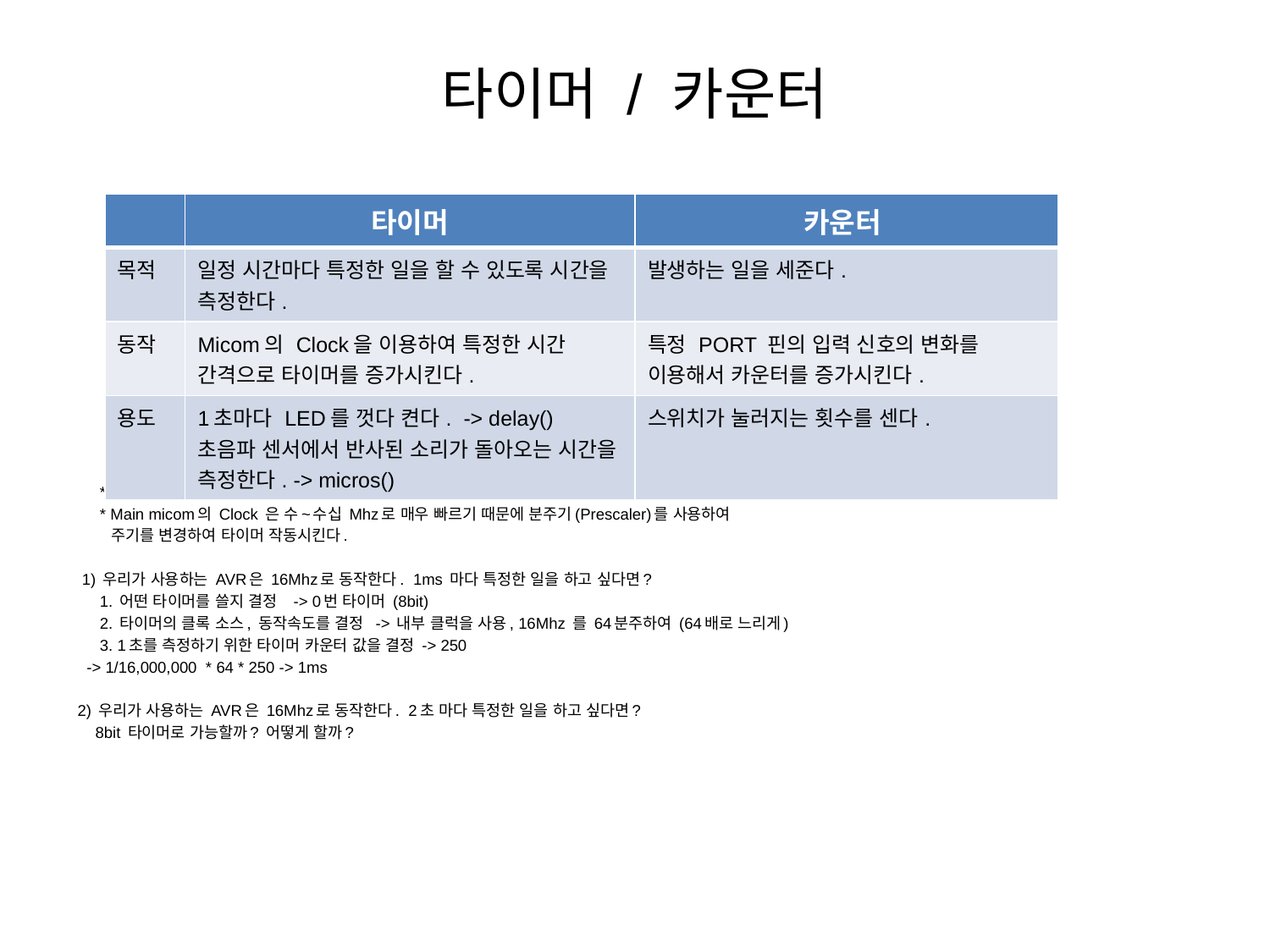

# 타이머 / 카운터
|  | 타이머 | 카운터 |
| --- | --- | --- |
| 목적 | 일정 시간마다 특정한 일을 할 수 있도록 시간을 측정한다. | 발생하는 일을 세준다. |
| 동작 | Micom의 Clock을 이용하여 특정한 시간 간격으로 타이머를 증가시킨다. | 특정 PORT 핀의 입력 신호의 변화를 이용해서 카운터를 증가시킨다. |
| 용도 | 1초마다 LED를 껏다 켠다. -> delay() 초음파 센서에서 반사된 소리가 돌아오는 시간을 측정한다. -> micros() | 스위치가 눌러지는 횟수를 센다. |
     * 타이머는 특정 시간마다 자동으로 증가/감소하는 카운터라고 할수 있다. (유사한 개념이나 약간 다름)
     * Main micom의 Clock 은 수~수십 Mhz로 매우 빠르기 때문에 분주기(Prescaler)를 사용하여
       주기를 변경하여 타이머 작동시킨다.

 1) 우리가 사용하는 AVR은 16Mhz로 동작한다.  1ms 마다 특정한 일을 하고 싶다면?
     1. 어떤 타이머를 쓸지 결정   -> 0번 타이머 (8bit)
     2. 타이머의 클록 소스, 동작속도를 결정  -> 내부 클럭을 사용, 16Mhz 를 64분주하여 (64배로 느리게)
     3. 1초를 측정하기 위한 타이머 카운터 값을 결정 -> 250
  -> 1/16,000,000  * 64 * 250 -> 1ms

2) 우리가 사용하는 AVR은 16Mhz로 동작한다.  2초 마다 특정한 일을 하고 싶다면?
    8bit 타이머로 가능할까? 어떻게 할까?